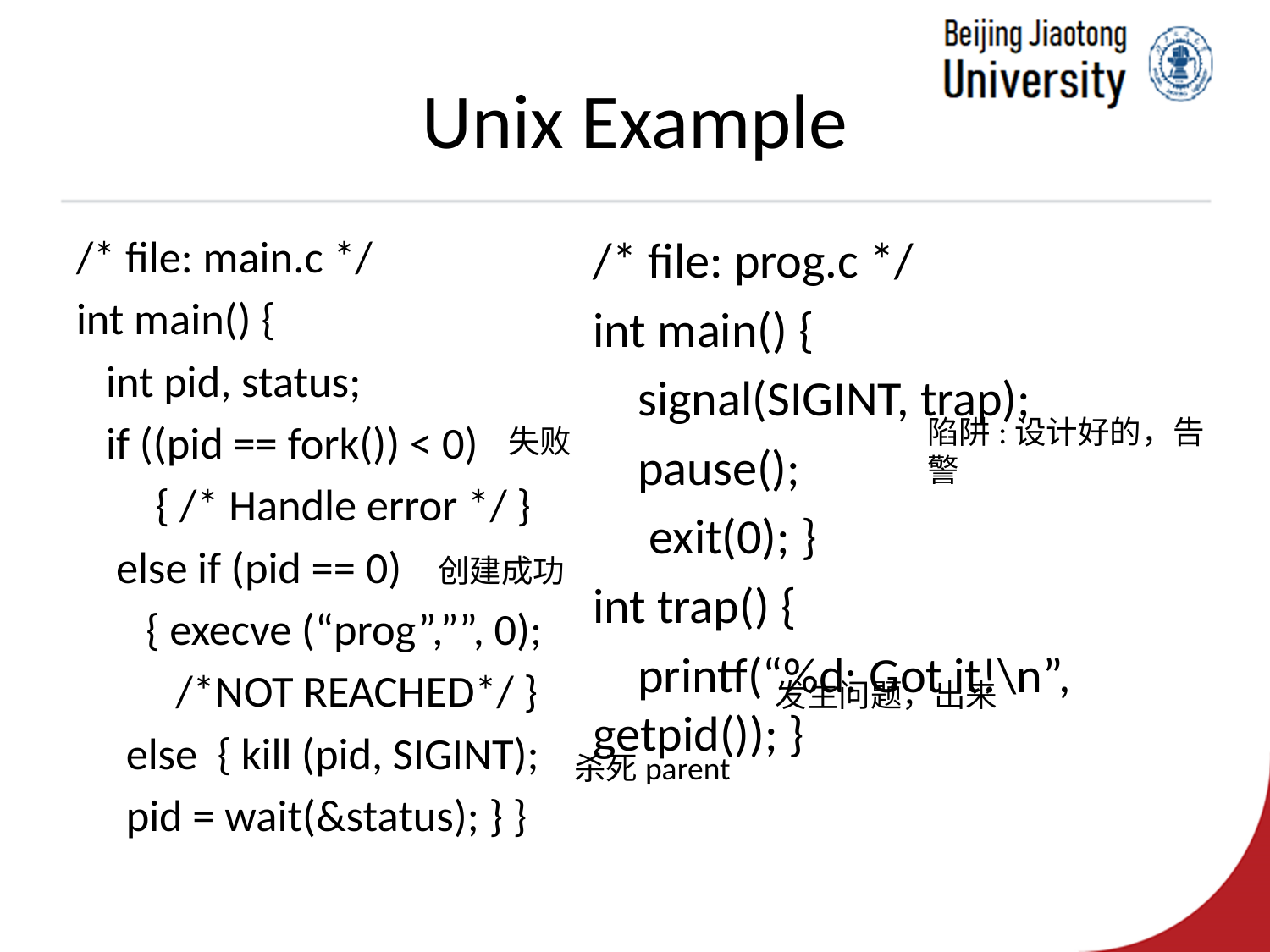

# Unix Example
/* file: main.c */
int main() {
   int pid, status;
   if ((pid == fork()) < 0)
        { /* Handle error */ }
    else if (pid == 0)
       { execve (“prog”,””, 0);
          /*NOT REACHED*/ }
     else  { kill (pid, SIGINT);
     pid = wait(&status); } }

/* file: prog.c */
int main() {
    signal(SIGINT, trap);
    pause();
     exit(0); }
int trap() {
    printf(“%d: Got it!\n”, getpid()); }
陷阱:设计好的，告警
失败
创建成功
发生问题，出来
杀死parent